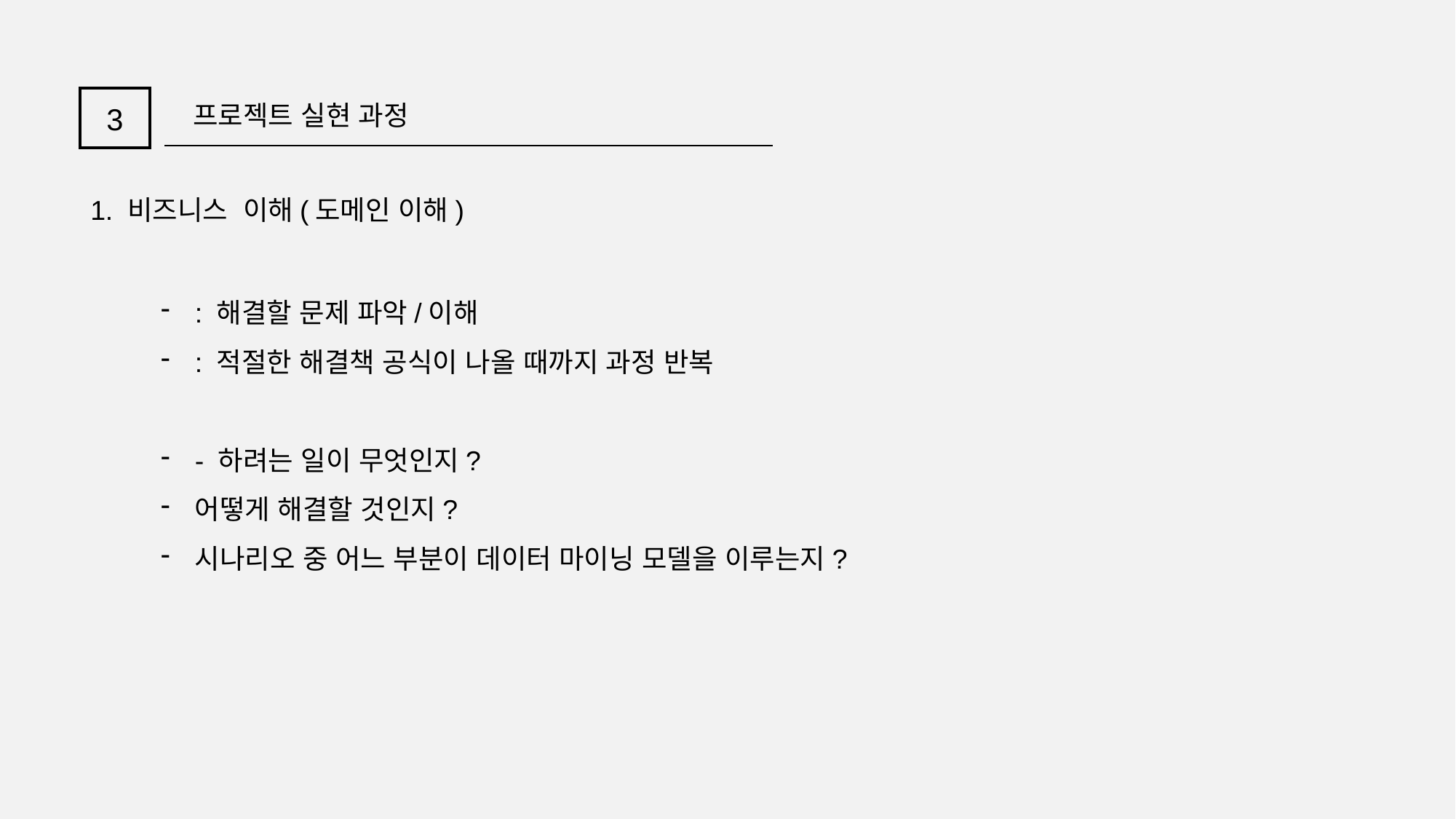

3
프로젝트 실현 과정
1. 비즈니스  이해(도메인 이해)
: 해결할 문제 파악/이해
: 적절한 해결책 공식이 나올 때까지 과정 반복

- 하려는 일이 무엇인지?
어떻게 해결할 것인지?
시나리오 중 어느 부분이 데이터 마이닝 모델을 이루는지?